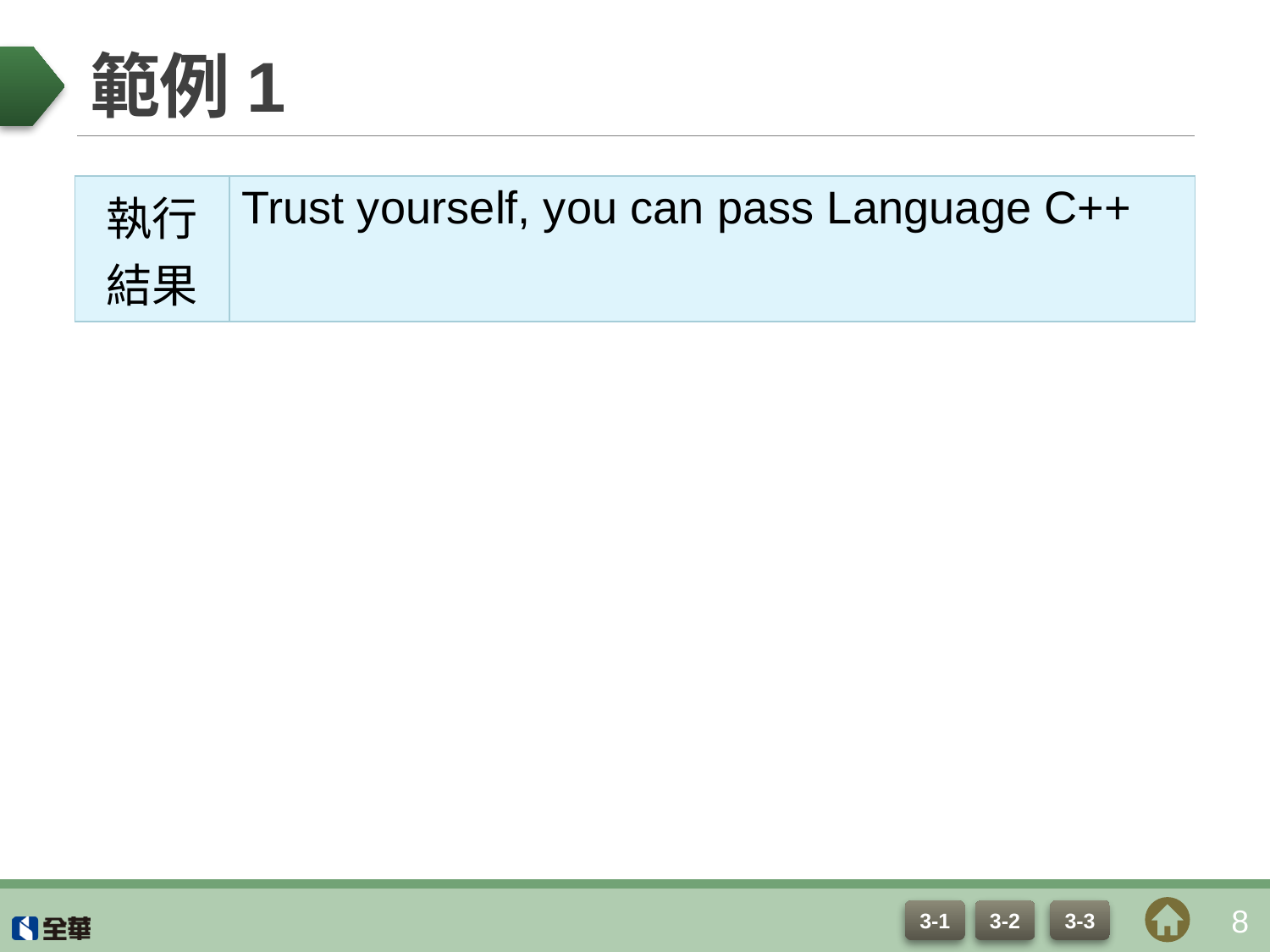

# 範例1

| 執行結果 | Trust yourself, you can pass Language C++ |
| --- | --- |
8